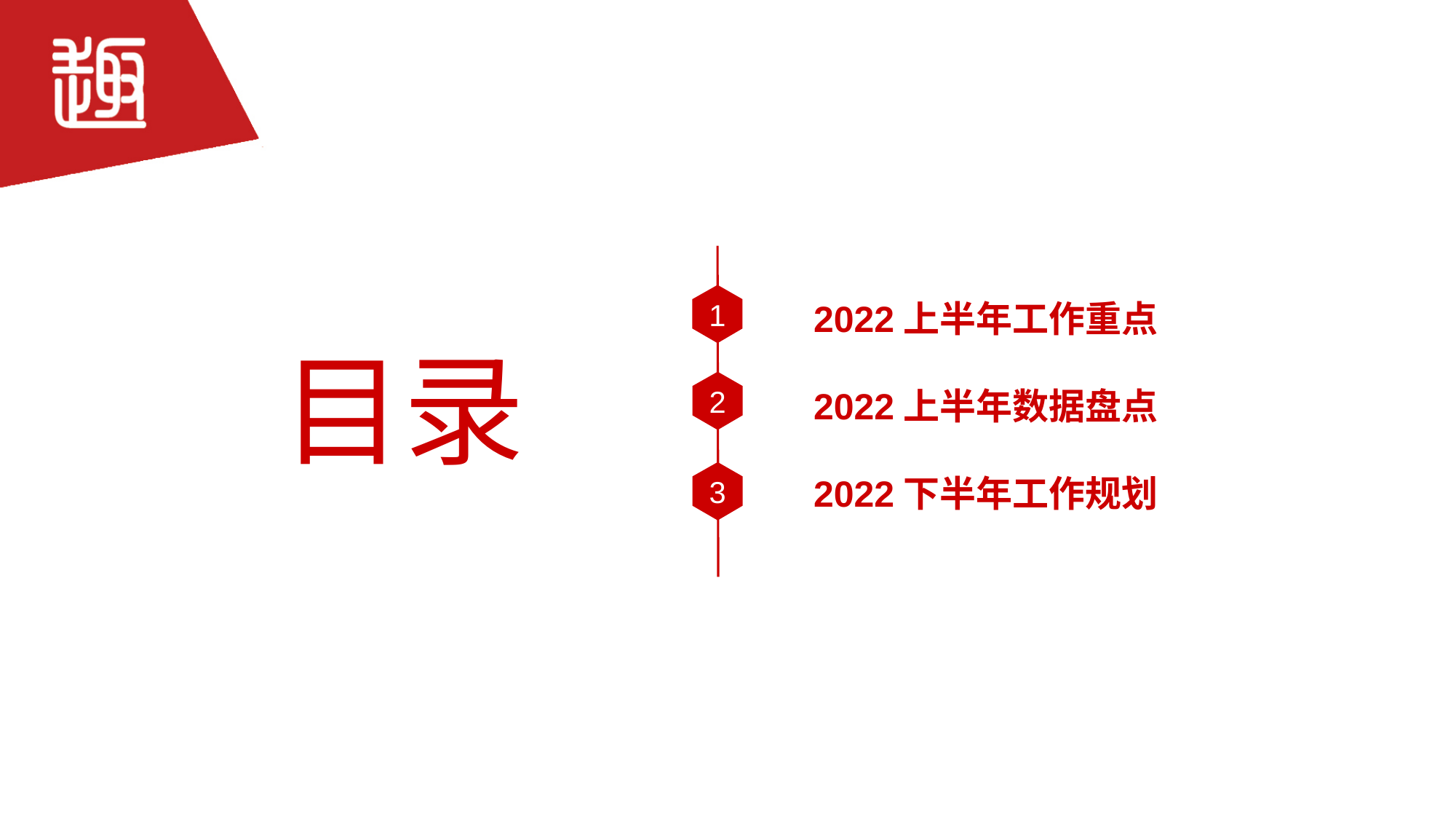

1
2022上半年工作重点

2022上半年数据盘点

2022下半年工作规划
目录
2

3